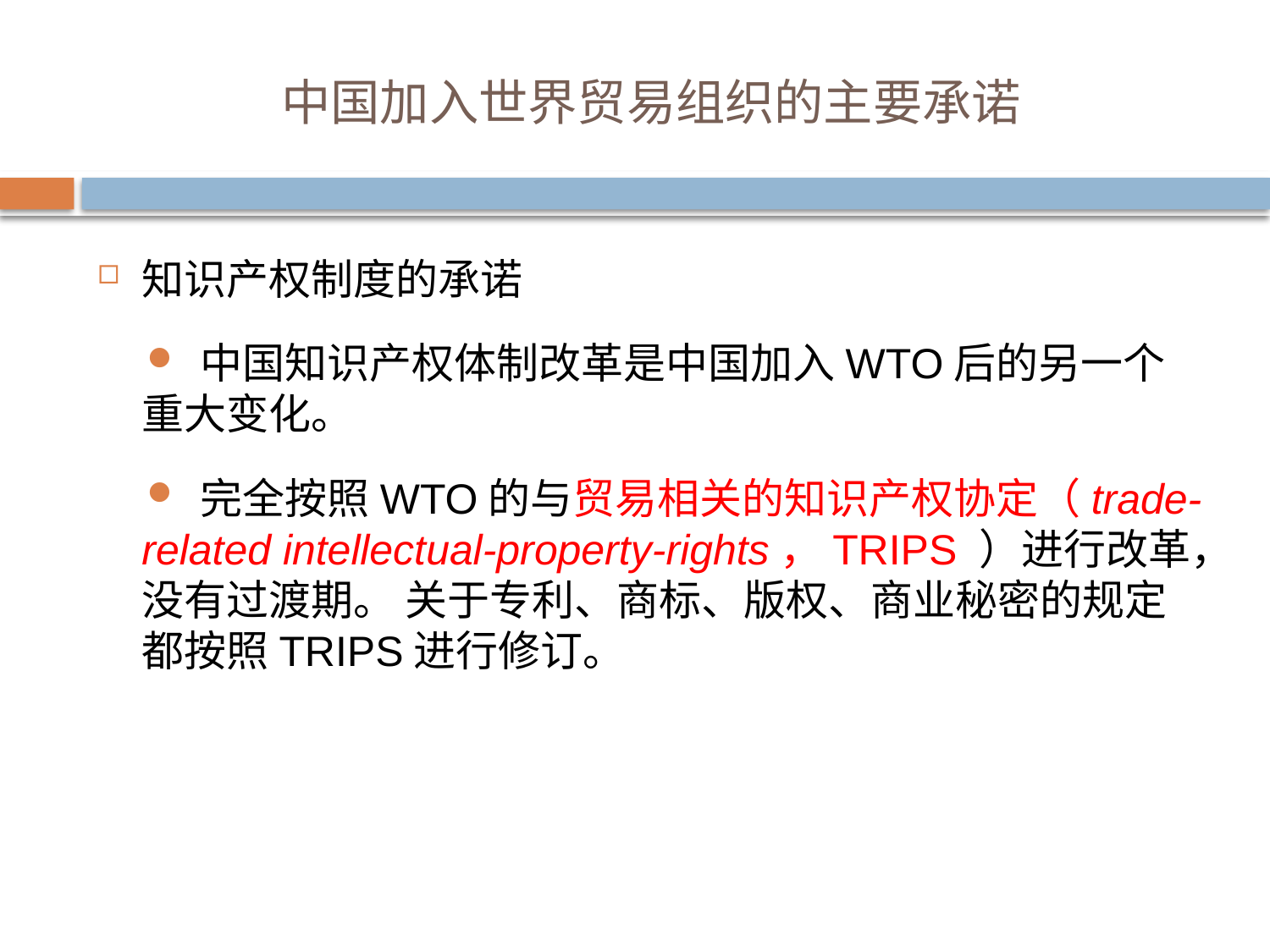

中国加入世界贸易组织的主要承诺
知识产权制度的承诺
 中国知识产权体制改革是中国加入WTO后的另一个重大变化。
 完全按照WTO的与贸易相关的知识产权协定（trade-related intellectual-property-rights，TRIPS ）进行改革，没有过渡期。 关于专利、商标、版权、商业秘密的规定都按照TRIPS进行修订。